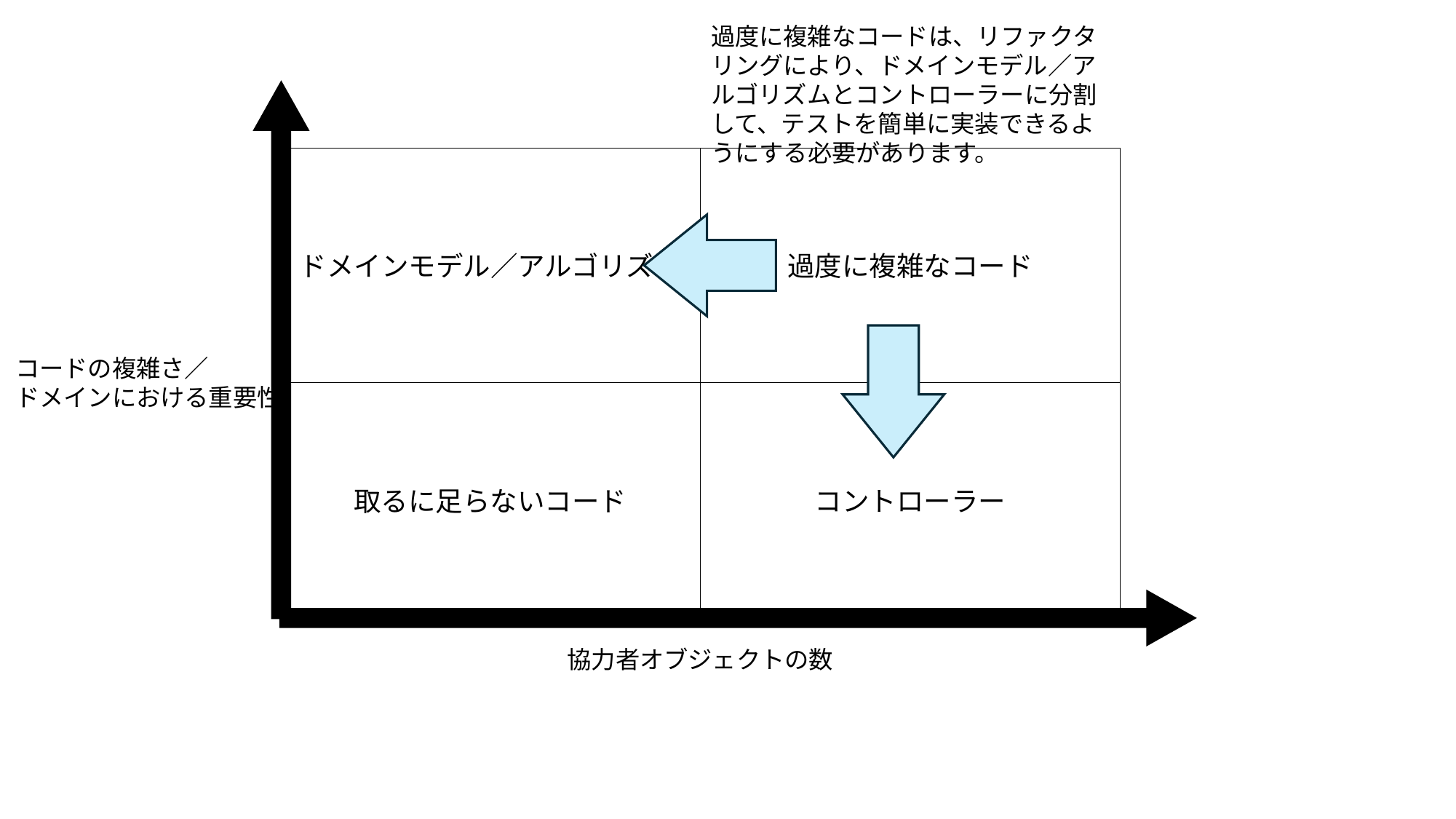

過度に複雑なコードは、リファクタリングにより、ドメインモデル／アルゴリズムとコントローラーに分割して、テストを簡単に実装できるようにする必要があります。

ドメインモデル／アルゴリズム
過度に複雑なコード

コードの複雑さ／
ドメインにおける重要性
取るに足らないコード
コントローラー
協力者オブジェクトの数